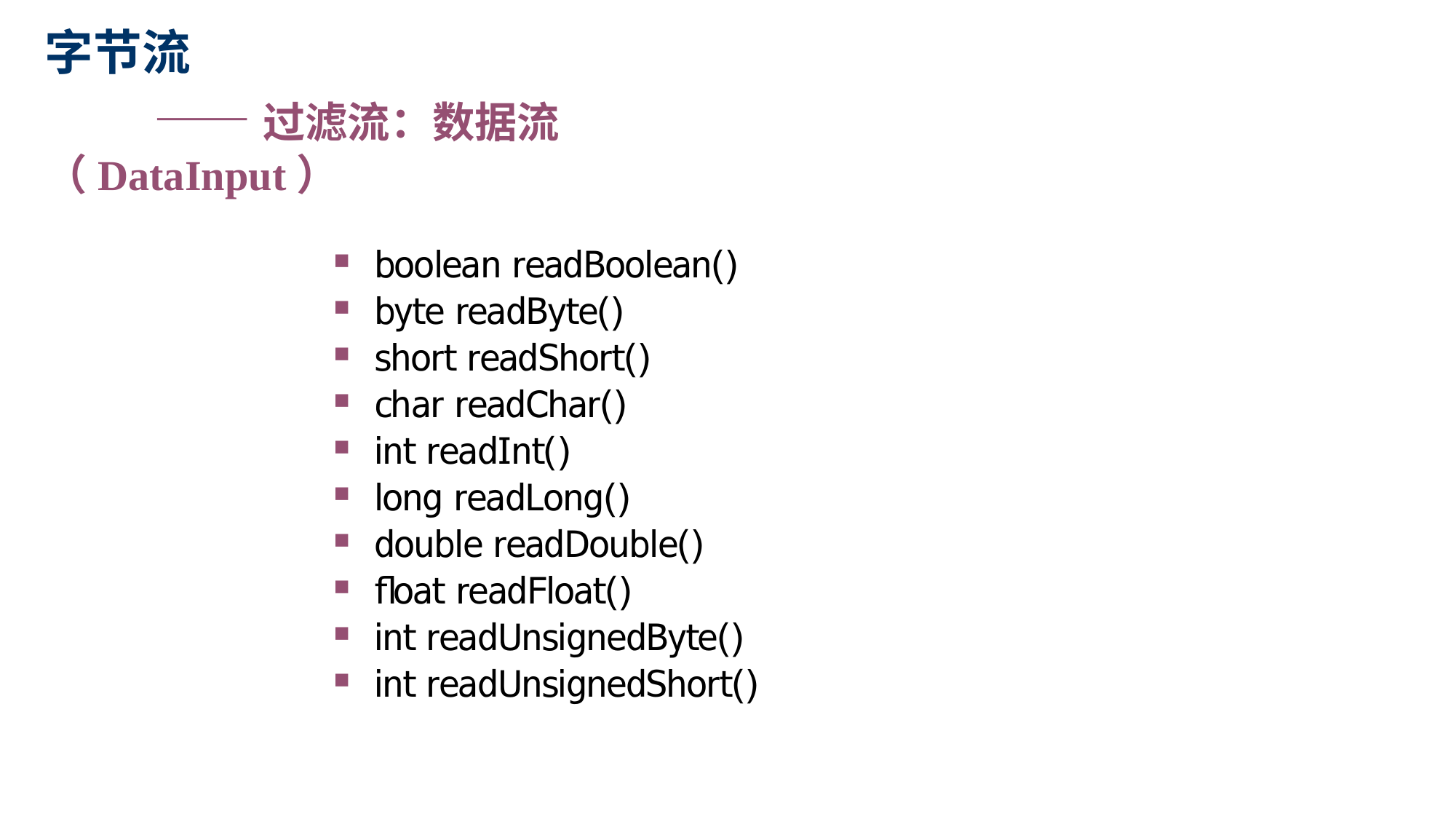

字节流
	——过滤流：数据流（DataInput）
boolean readBoolean()
byte readByte()
short readShort()
char readChar()
int readInt()
long readLong()
double readDouble()
float readFloat()
int readUnsignedByte()
int readUnsignedShort()